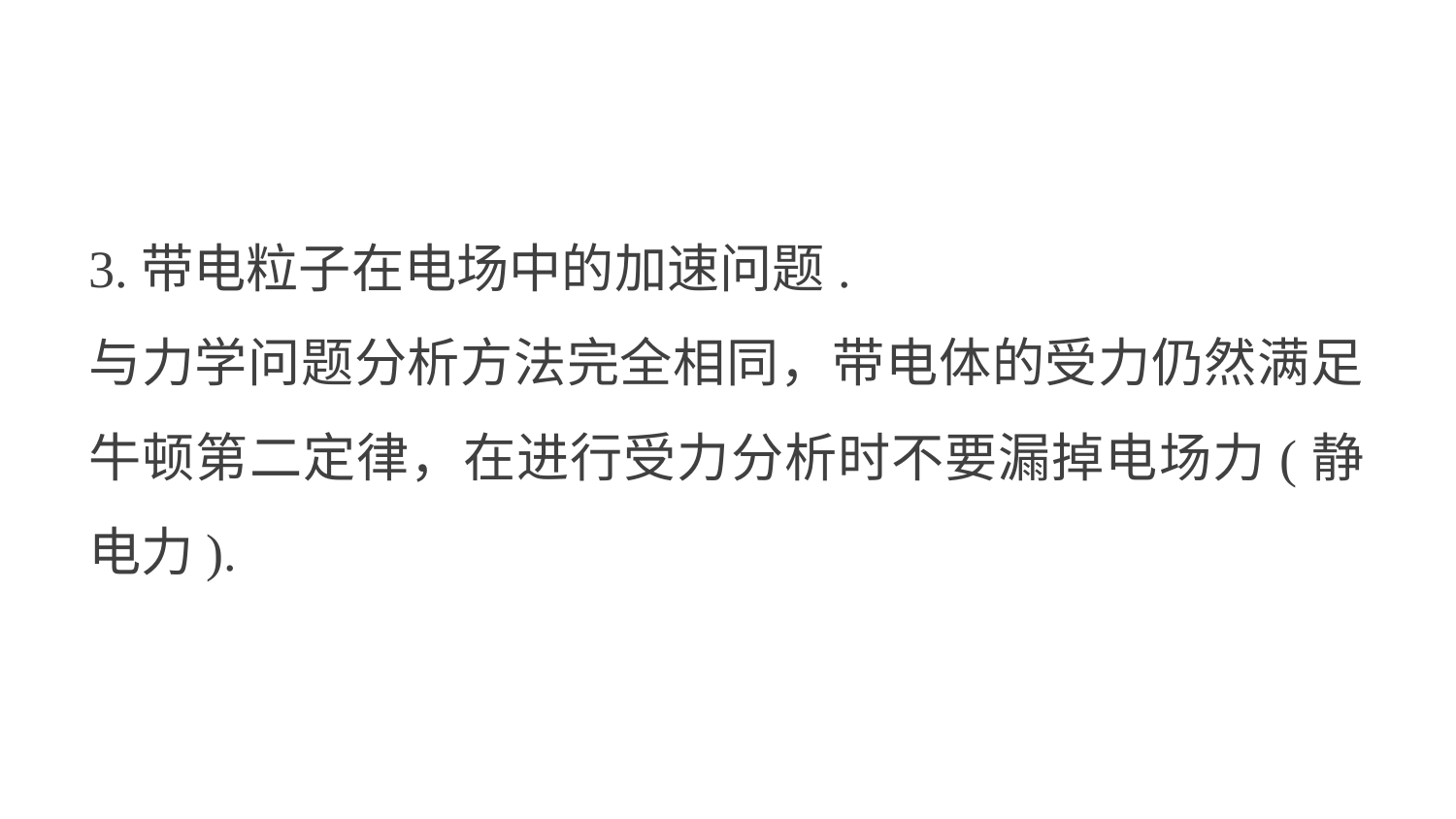

3.带电粒子在电场中的加速问题.
与力学问题分析方法完全相同，带电体的受力仍然满足牛顿第二定律，在进行受力分析时不要漏掉电场力(静电力).